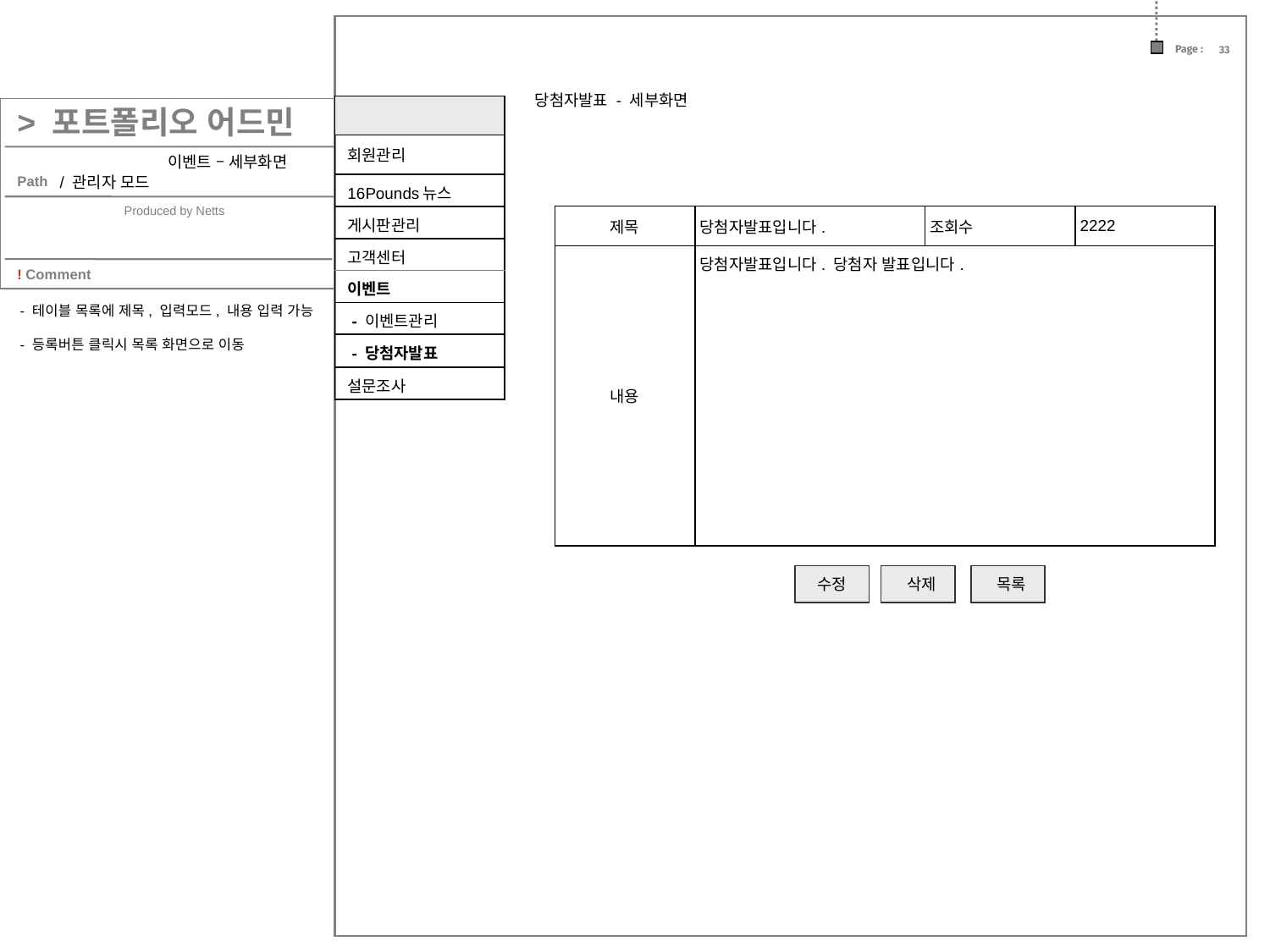

당첨자발표 - 세부화면
|  |
| --- |
| 회원관리 |
| 16Pounds뉴스 |
| 게시판관리 |
| 고객센터 |
| 이벤트 |
| - 이벤트관리 |
| - 당첨자발표 |
| 설문조사 |
# 이벤트 – 세부화면
/ 관리자 모드
| 제목 | 당첨자발표입니다. | 조회수 | 2222 |
| --- | --- | --- | --- |
| 내용 | 당첨자발표입니다. 당첨자 발표입니다. |  |  |

- 테이블 목록에 제목, 입력모드, 내용 입력 가능
- 등록버튼 클릭시 목록 화면으로 이동

수정
 삭제
 목록